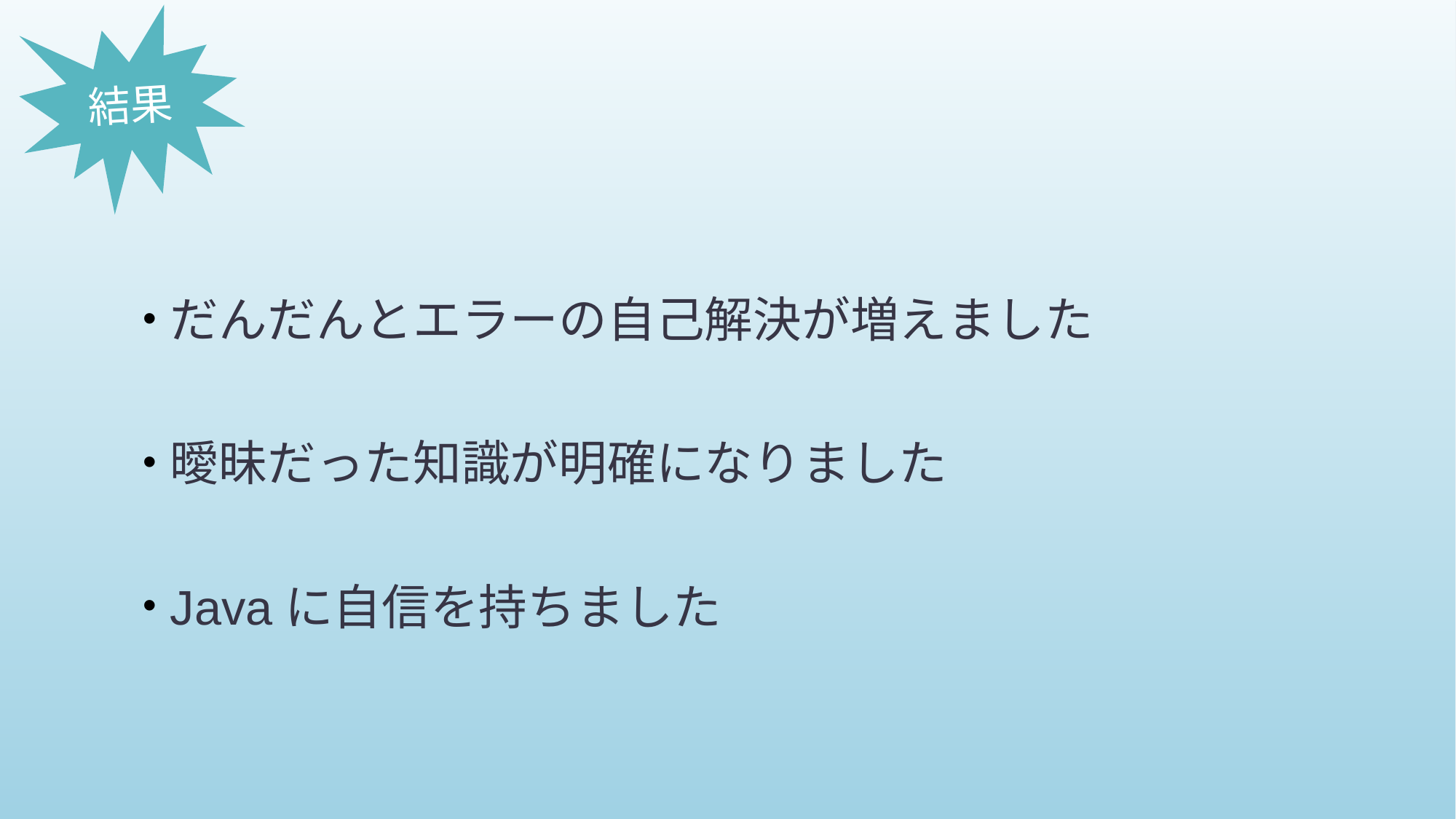

結果
だんだんとエラーの自己解決が増えました
曖昧だった知識が明確になりました
Javaに自信を持ちました